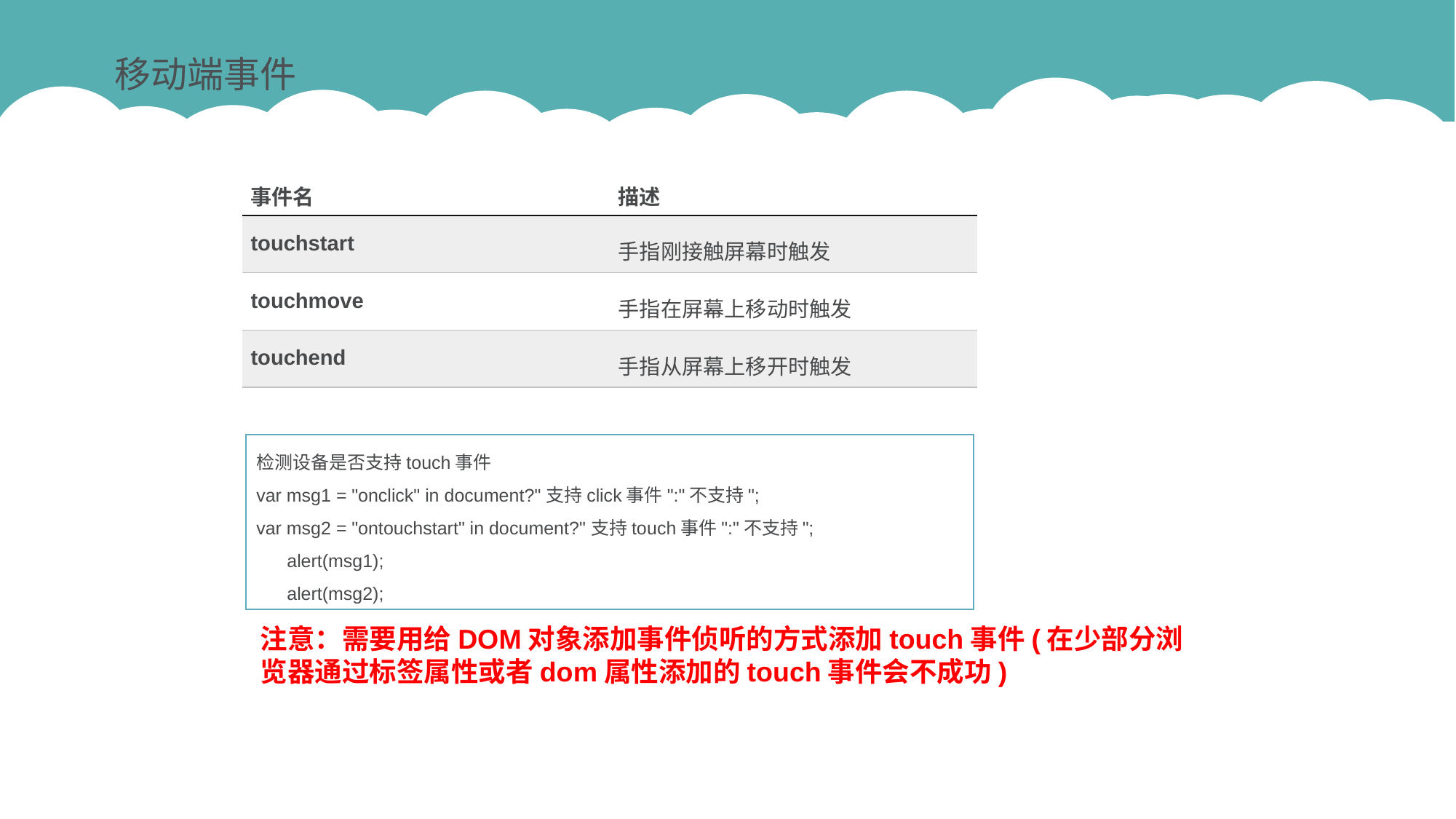

移动端事件
| 事件名 | 描述 |
| --- | --- |
| touchstart | 手指刚接触屏幕时触发 |
| touchmove | 手指在屏幕上移动时触发 |
| touchend | 手指从屏幕上移开时触发 |
检测设备是否支持touch事件
var msg1 = "onclick" in document?"支持click事件":"不支持";
var msg2 = "ontouchstart" in document?"支持touch事件":"不支持";
      alert(msg1);
      alert(msg2);
注意：需要用给DOM对象添加事件侦听的方式添加touch事件(在少部分浏览器通过标签属性或者dom属性添加的touch事件会不成功)